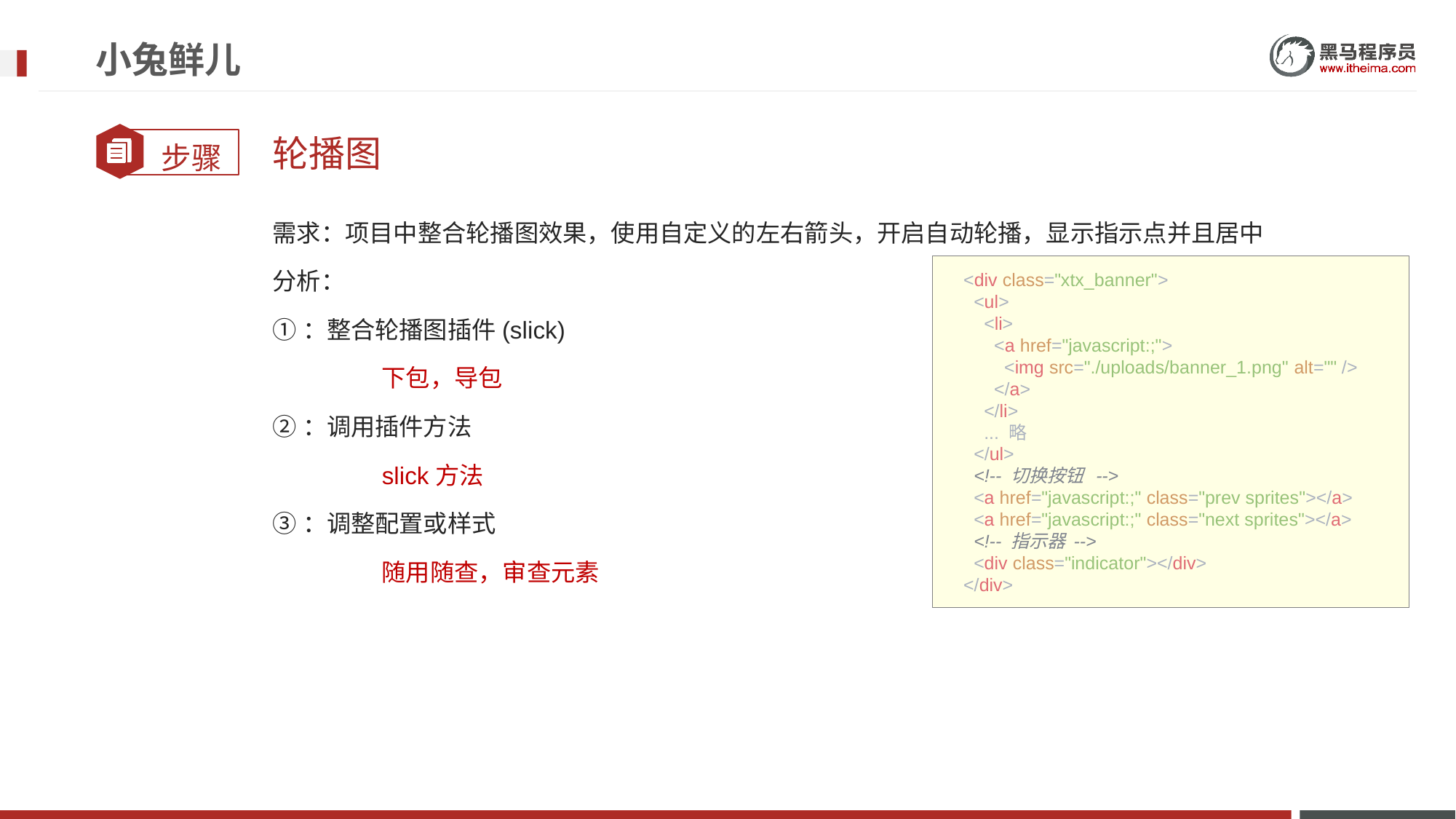

# 小兔鲜儿
轮播图
需求：项目中整合轮播图效果，使用自定义的左右箭头，开启自动轮播，显示指示点并且居中
分析：
①：整合轮播图插件(slick)
	下包，导包
②：调用插件方法
	slick方法
③：调整配置或样式
	随用随查，审查元素

    <div class="xtx_banner">
      <ul>
        <li>
          <a href="javascript:;">
            <img src="./uploads/banner_1.png" alt="" />
          </a>
        </li>
        ... 略
      </ul>
      <!-- 切换按钮  -->
      <a href="javascript:;" class="prev sprites"></a>
      <a href="javascript:;" class="next sprites"></a>
      <!-- 指示器 -->
      <div class="indicator"></div>
    </div>